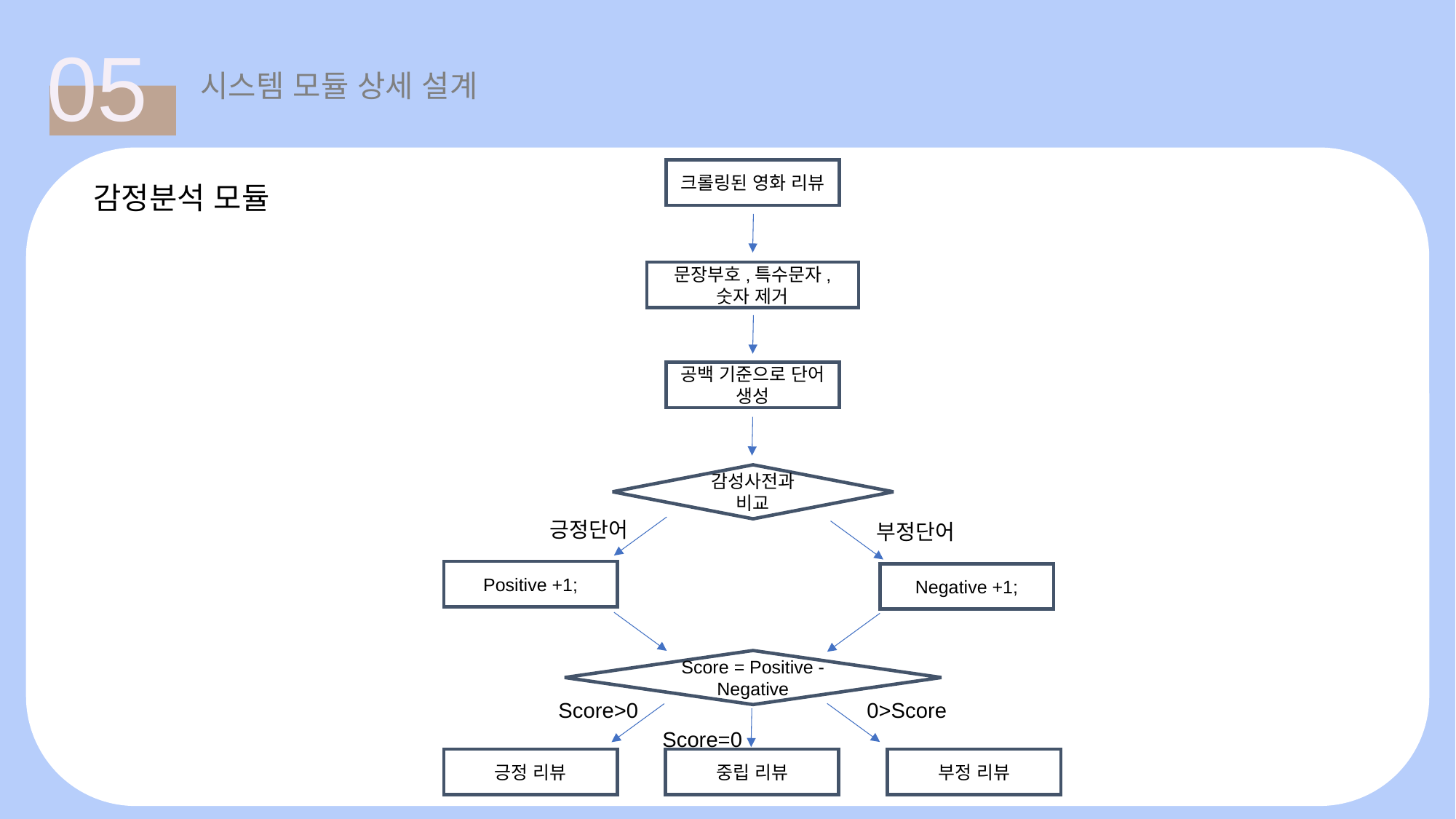

05
시스템 모듈 상세 설계

크롤링된 영화 리뷰
문장부호,특수문자, 숫자 제거
공백 기준으로 단어 생성
감성사전과
비교
긍정단어
부정단어
Positive +1;
Negative +1;
Score = Positive - Negative
Score>0
0>Score
Score=0
긍정 리뷰
중립 리뷰
부정 리뷰
감정분석 모듈